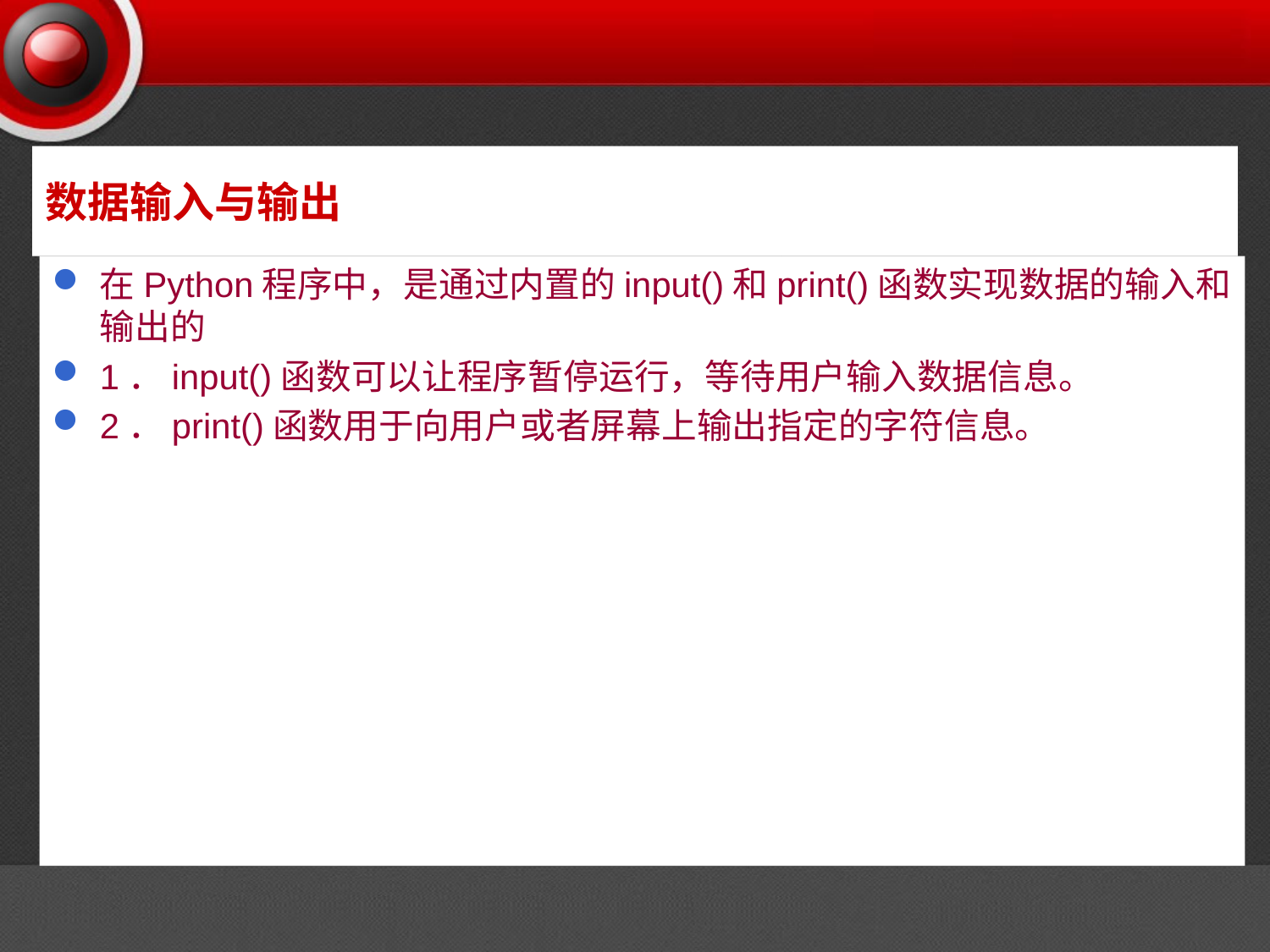

# 数据输入与输出
在Python程序中，是通过内置的input()和print()函数实现数据的输入和输出的
1．input()函数可以让程序暂停运行，等待用户输入数据信息。
2．print()函数用于向用户或者屏幕上输出指定的字符信息。